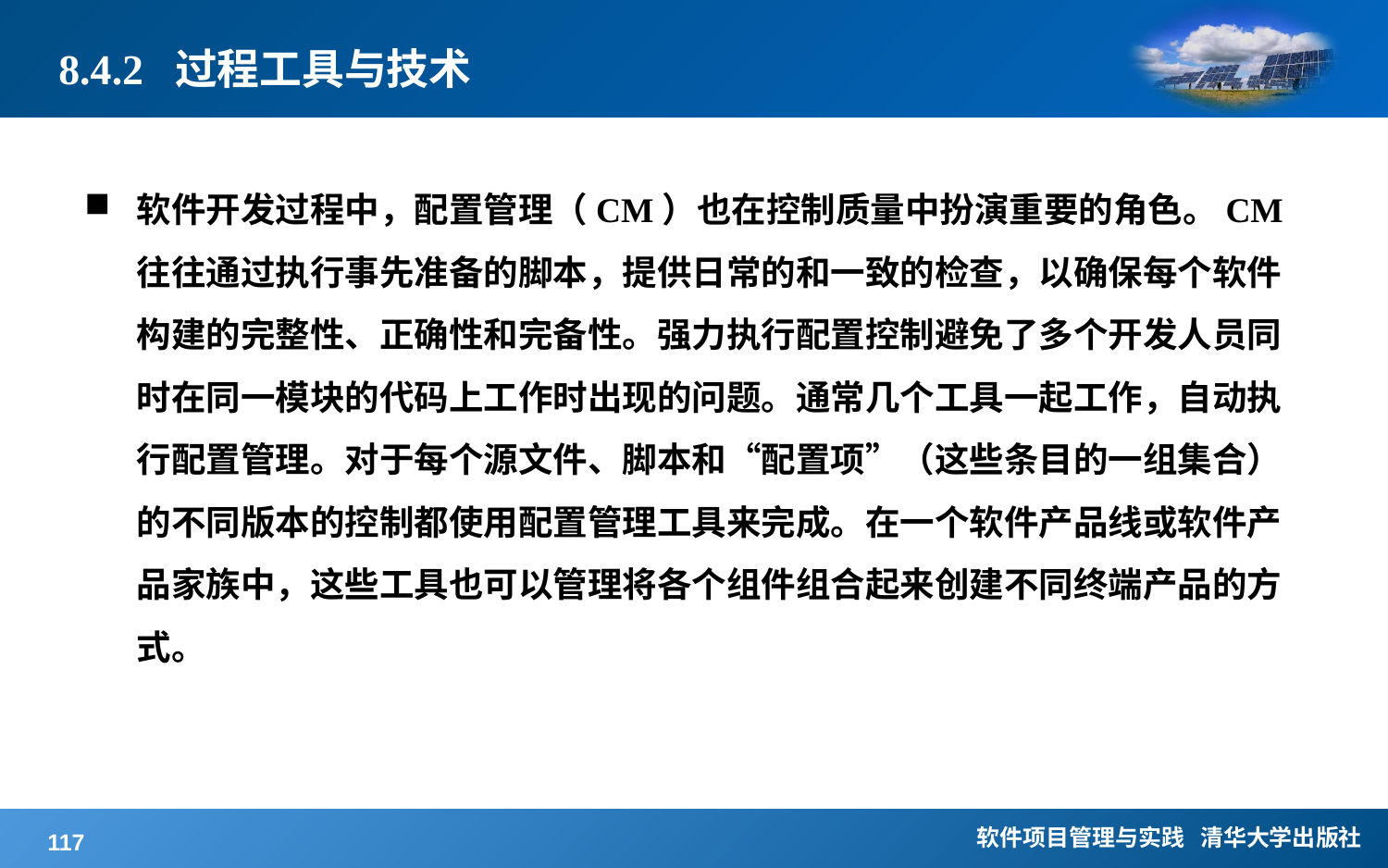

# 8.4.2  过程工具与技术
软件开发过程中，配置管理（CM）也在控制质量中扮演重要的角色。CM往往通过执行事先准备的脚本，提供日常的和一致的检查，以确保每个软件构建的完整性、正确性和完备性。强力执行配置控制避免了多个开发人员同时在同一模块的代码上工作时出现的问题。通常几个工具一起工作，自动执行配置管理。对于每个源文件、脚本和“配置项”（这些条目的一组集合）的不同版本的控制都使用配置管理工具来完成。在一个软件产品线或软件产品家族中，这些工具也可以管理将各个组件组合起来创建不同终端产品的方式。